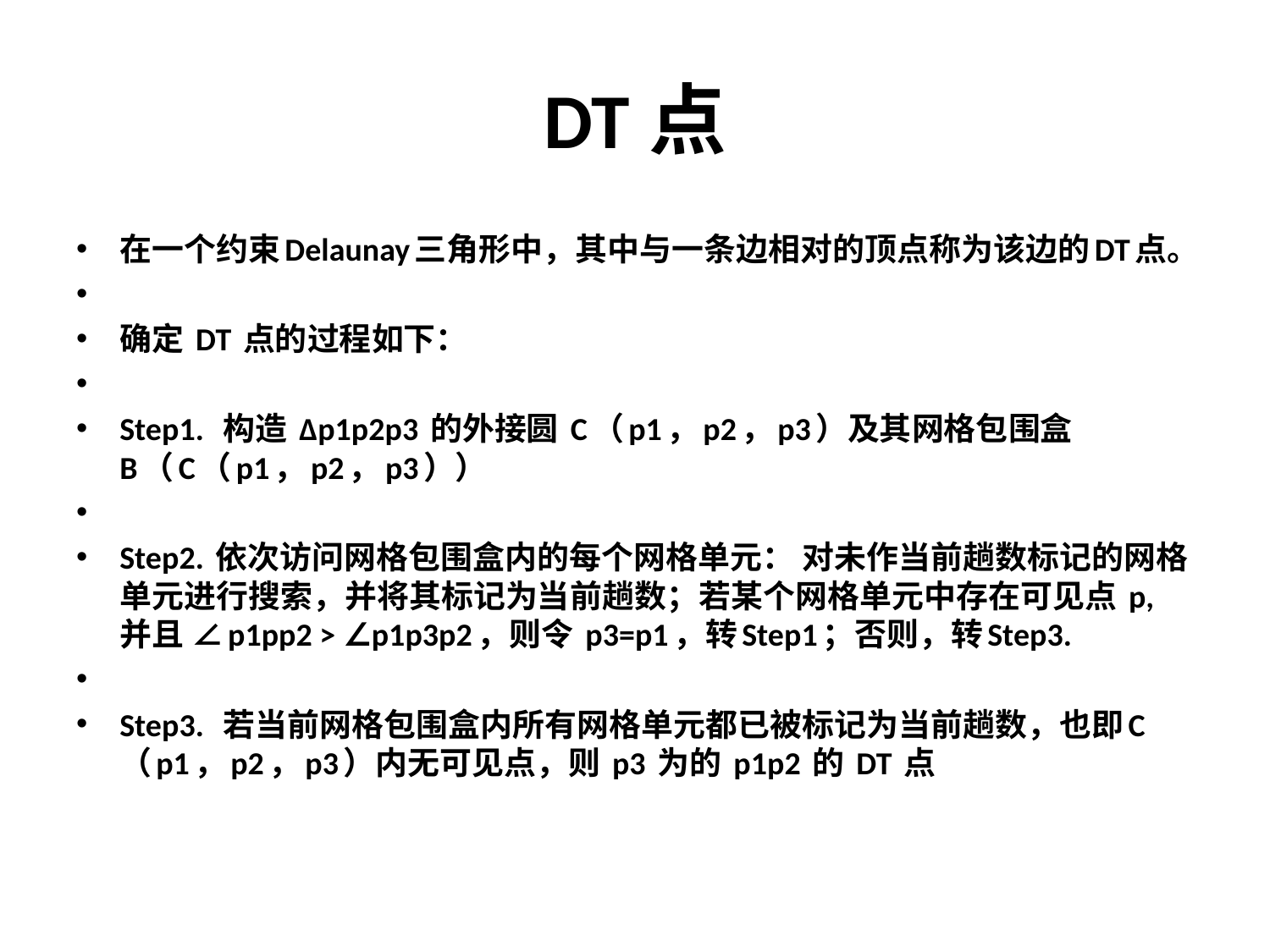

# DT点
在一个约束Delaunay三角形中，其中与一条边相对的顶点称为该边的DT点。

确定 DT 点的过程如下：

Step1.  构造 Δp1p2p3 的外接圆 C（p1，p2，p3）及其网格包围盒 B（C（p1，p2，p3））

Step2. 依次访问网格包围盒内的每个网格单元： 对未作当前趟数标记的网格单元进行搜索，并将其标记为当前趟数；若某个网格单元中存在可见点 p, 并且 ∠p1pp2 > ∠p1p3p2，则令 p3=p1，转Step1；否则，转Step3.

Step3.  若当前网格包围盒内所有网格单元都已被标记为当前趟数，也即C（p1，p2，p3）内无可见点，则 p3 为的 p1p2 的 DT 点